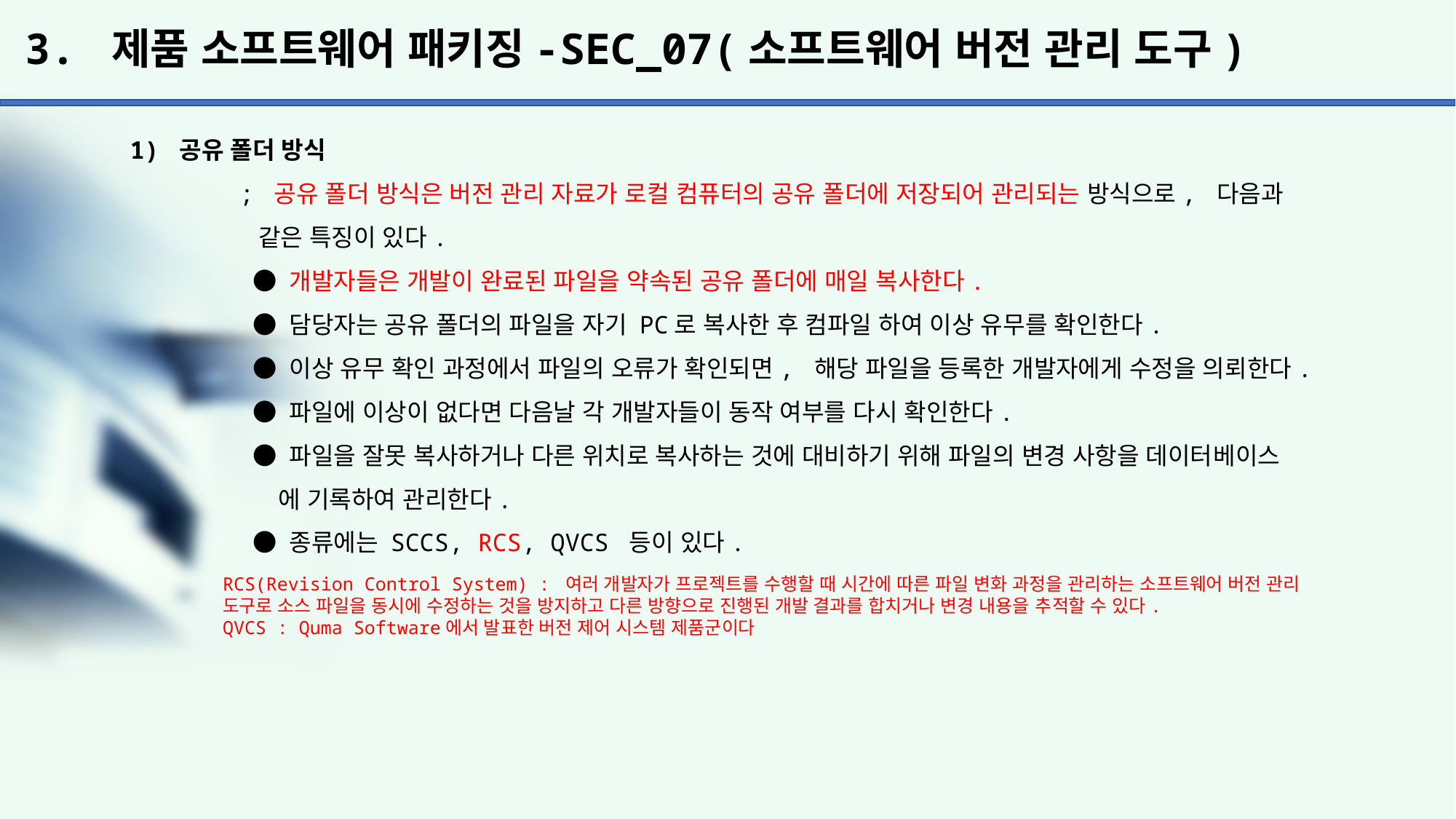

# 3. 제품 소프트웨어 패키징-SEC_07(소프트웨어 버전 관리 도구)
1) 공유 폴더 방식
	; 공유 폴더 방식은 버전 관리 자료가 로컬 컴퓨터의 공유 폴더에 저장되어 관리되는 방식으로, 다음과
	  같은 특징이 있다.
	  ● 개발자들은 개발이 완료된 파일을 약속된 공유 폴더에 매일 복사한다.
	  ● 담당자는 공유 폴더의 파일을 자기 PC로 복사한 후 컴파일 하여 이상 유무를 확인한다.
	  ● 이상 유무 확인 과정에서 파일의 오류가 확인되면, 해당 파일을 등록한 개발자에게 수정을 의뢰한다.
	  ● 파일에 이상이 없다면 다음날 각 개발자들이 동작 여부를 다시 확인한다.
	  ● 파일을 잘못 복사하거나 다른 위치로 복사하는 것에 대비하기 위해 파일의 변경 사항을 데이터베이스
	     에 기록하여 관리한다.
	  ● 종류에는 SCCS, RCS, QVCS 등이 있다.
RCS(Revision Control System) : 여러 개발자가 프로젝트를 수행할 때 시간에 따른 파일 변화 과정을 관리하는 소프트웨어 버전 관리 도구로 소스 파일을 동시에 수정하는 것을 방지하고 다른 방향으로 진행된 개발 결과를 합치거나 변경 내용을 추적할 수 있다.
QVCS : Quma Software에서 발표한 버전 제어 시스템 제품군이다